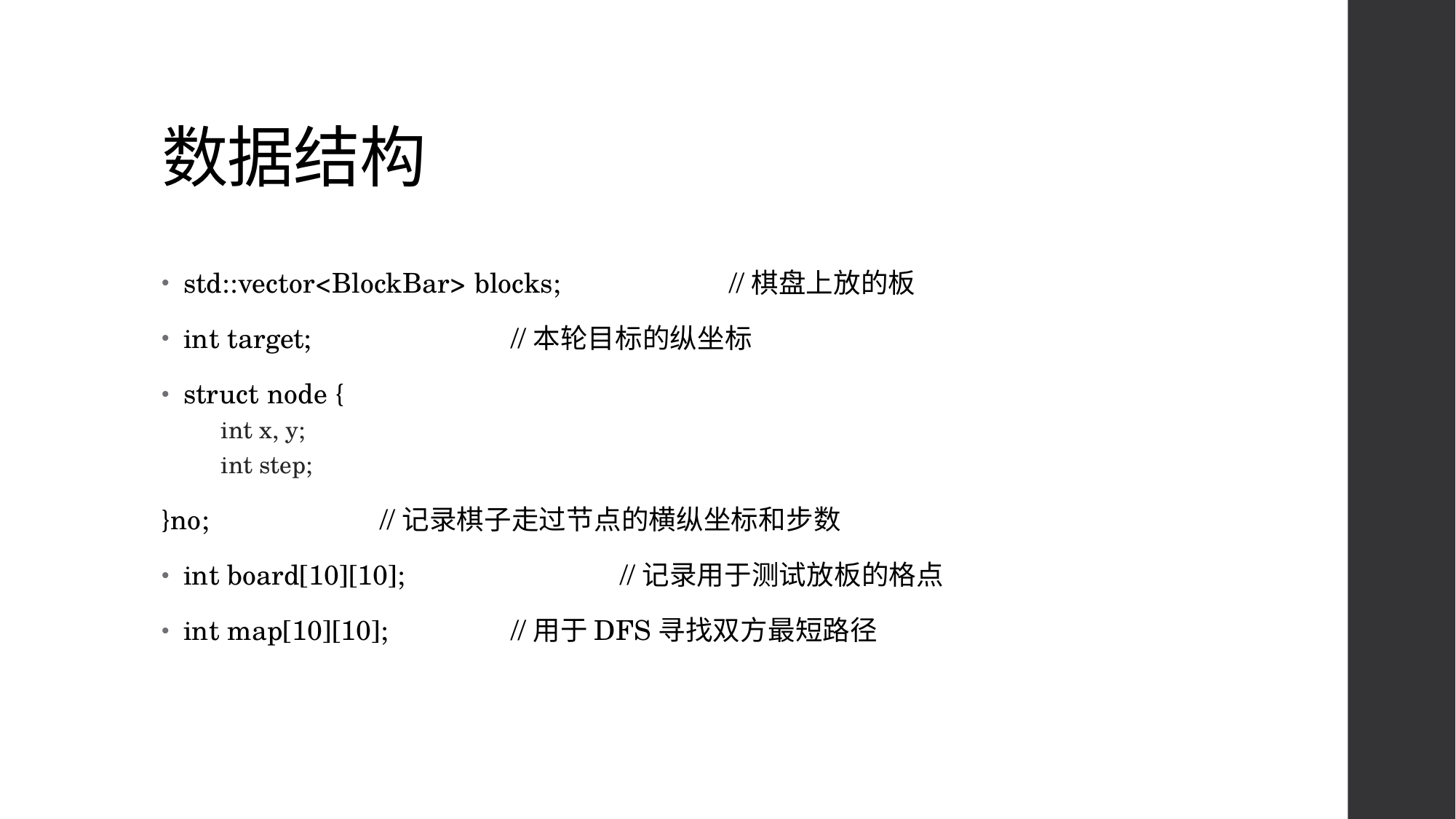

# 数据结构
std::vector<BlockBar> blocks;		//棋盘上放的板
int target;		//本轮目标的纵坐标
struct node {
    int x, y;
    int step;
}no;		//记录棋子走过节点的横纵坐标和步数
int board[10][10];		//记录用于测试放板的格点
int map[10][10];		//用于DFS寻找双方最短路径